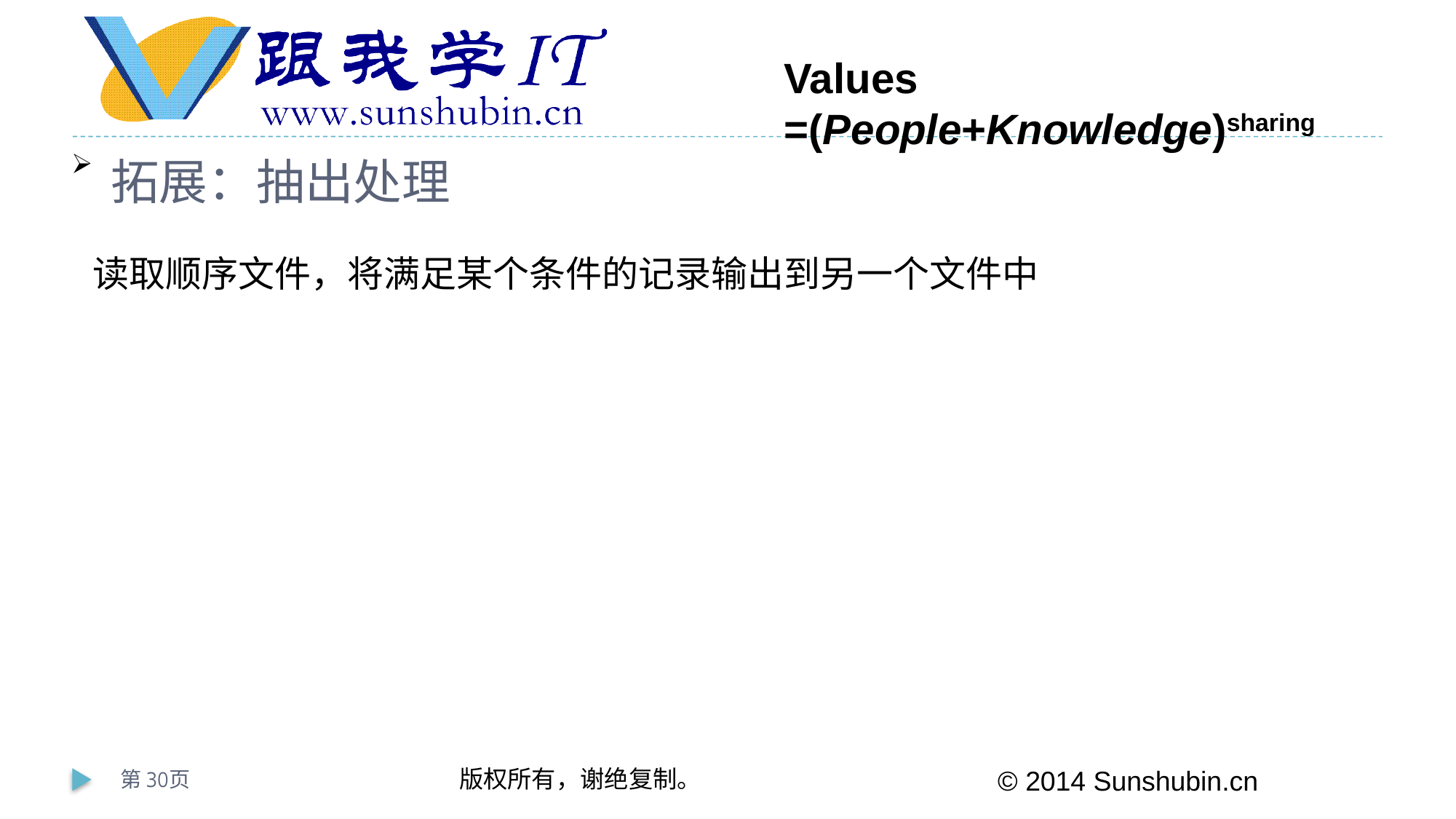

拓展：抽出处理
读取顺序文件，将满足某个条件的记录输出到另一个文件中
第30页